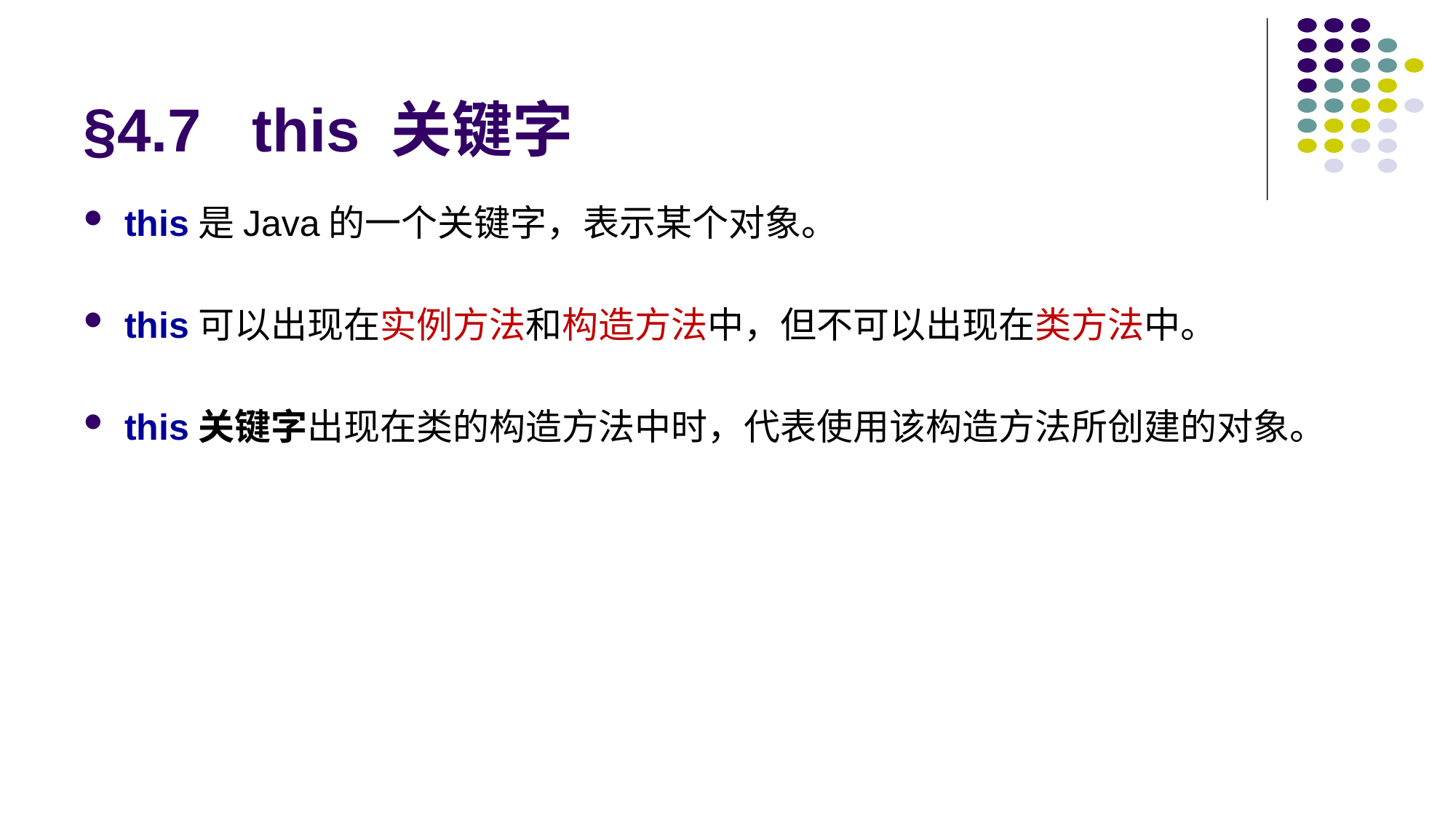

# §4.7   this 关键字
this是Java的一个关键字，表示某个对象。

this可以出现在实例方法和构造方法中，但不可以出现在类方法中。

this关键字出现在类的构造方法中时，代表使用该构造方法所创建的对象。

76